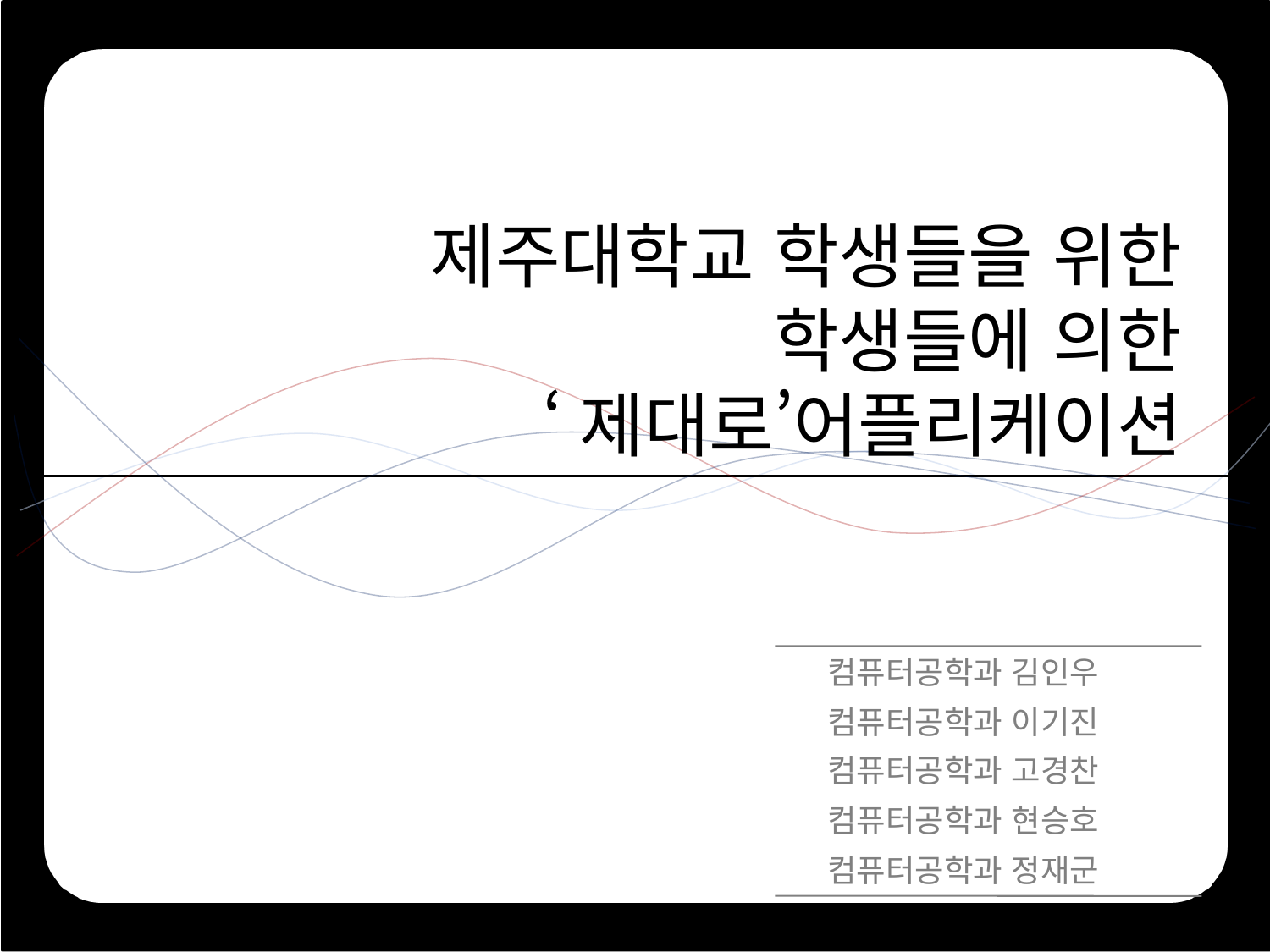

제주대학교 학생들을 위한
학생들에 의한
‘제대로’어플리케이션

컴퓨터공학과 김인우
컴퓨터공학과 이기진
컴퓨터공학과 고경찬
컴퓨터공학과 현승호
컴퓨터공학과 정재군